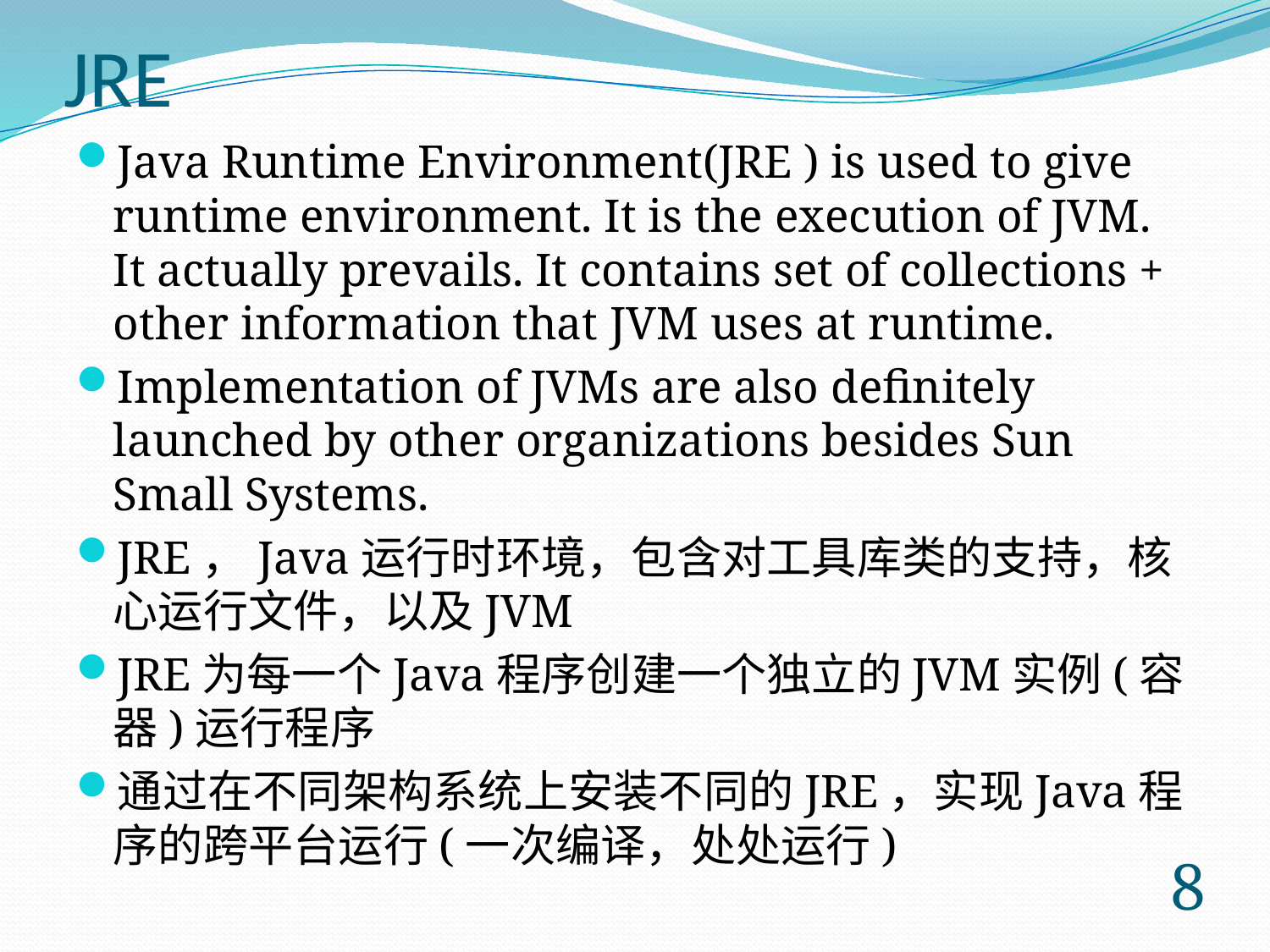

# JRE
Java Runtime Environment(JRE ) is used to give runtime environment. It is the execution of JVM. It actually prevails. It contains set of collections + other information that JVM uses at runtime.
Implementation of JVMs are also definitely launched by other organizations besides Sun Small Systems.
JRE，Java运行时环境，包含对工具库类的支持，核心运行文件，以及JVM
JRE为每一个Java程序创建一个独立的JVM实例(容器)运行程序
通过在不同架构系统上安装不同的JRE，实现Java程序的跨平台运行(一次编译，处处运行)

8